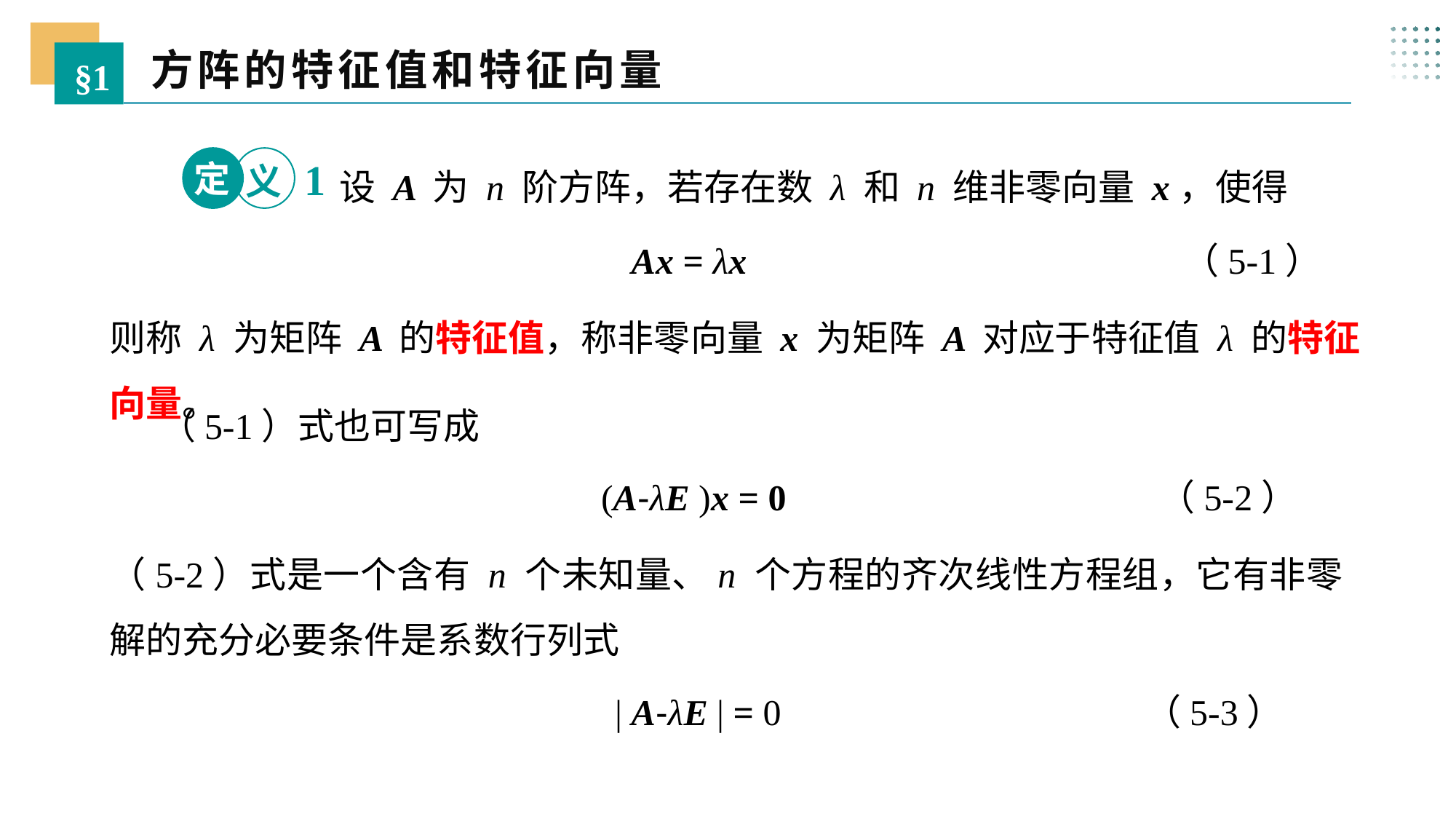

方阵的特征值和特征向量
§1
                           设 A 为 n 阶方阵，若存在数 λ 和 n 维非零向量 x，使得

定

1
义
                                                       Ax = λx                                               （5-1）
则称 λ 为矩阵 A 的特征值，称非零向量 x 为矩阵 A 对应于特征值 λ 的特征向量。
     （5-1）式也可写成
                                                 (A-λE )x = 0                                        （5-2）
（5-2）式是一个含有 n 个未知量、n 个方程的齐次线性方程组，它有非零解的充分必要条件是系数行列式
                                                 | A-λE | = 0                                       （5-3）